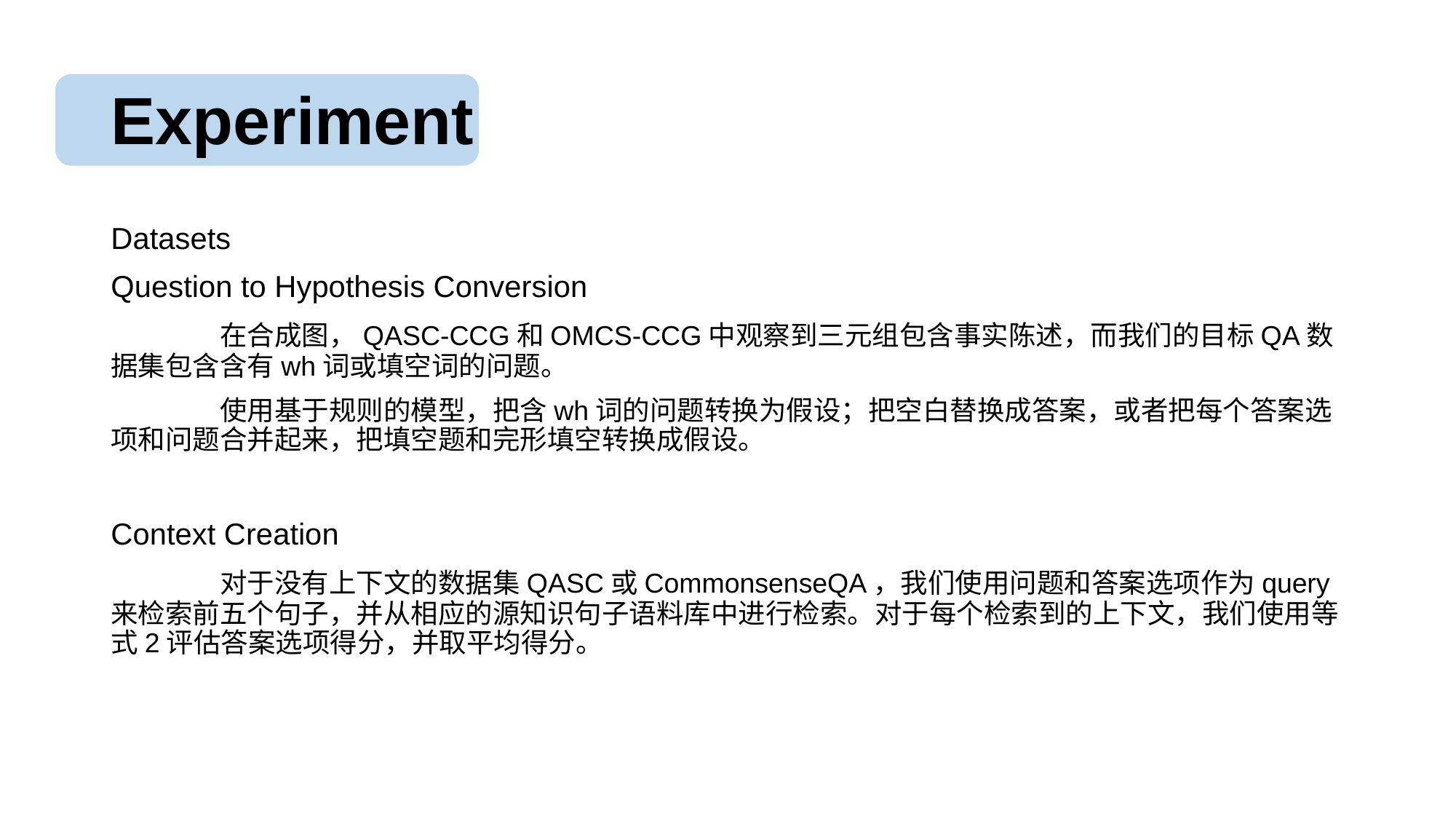

# Experiment

Datasets
Question to Hypothesis Conversion
	在合成图，QASC-CCG和OMCS-CCG中观察到三元组包含事实陈述，而我们的目标QA数据集包含含有wh词或填空词的问题。
	使用基于规则的模型，把含wh词的问题转换为假设；把空白替换成答案，或者把每个答案选项和问题合并起来，把填空题和完形填空转换成假设。

Context Creation
	对于没有上下文的数据集QASC或CommonsenseQA，我们使用问题和答案选项作为query来检索前五个句子，并从相应的源知识句子语料库中进行检索。对于每个检索到的上下文，我们使用等式2评估答案选项得分，并取平均得分。